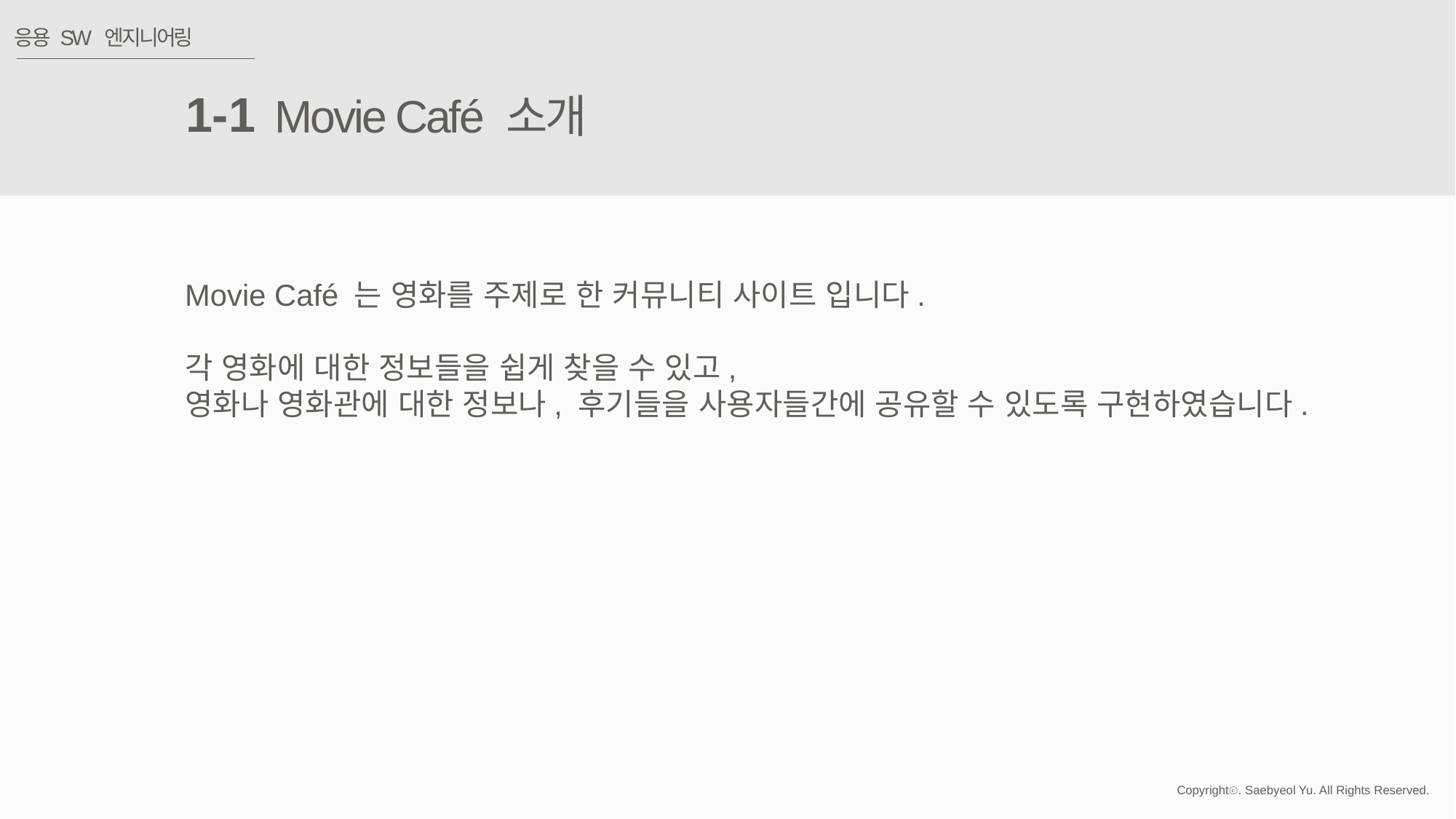

응용 SW  엔지니어링
1-1
Movie Café 소개
Movie Café 는 영화를 주제로 한 커뮤니티 사이트 입니다.

각 영화에 대한 정보들을 쉽게 찾을 수 있고,
영화나 영화관에 대한 정보나, 후기들을 사용자들간에 공유할 수 있도록 구현하였습니다.